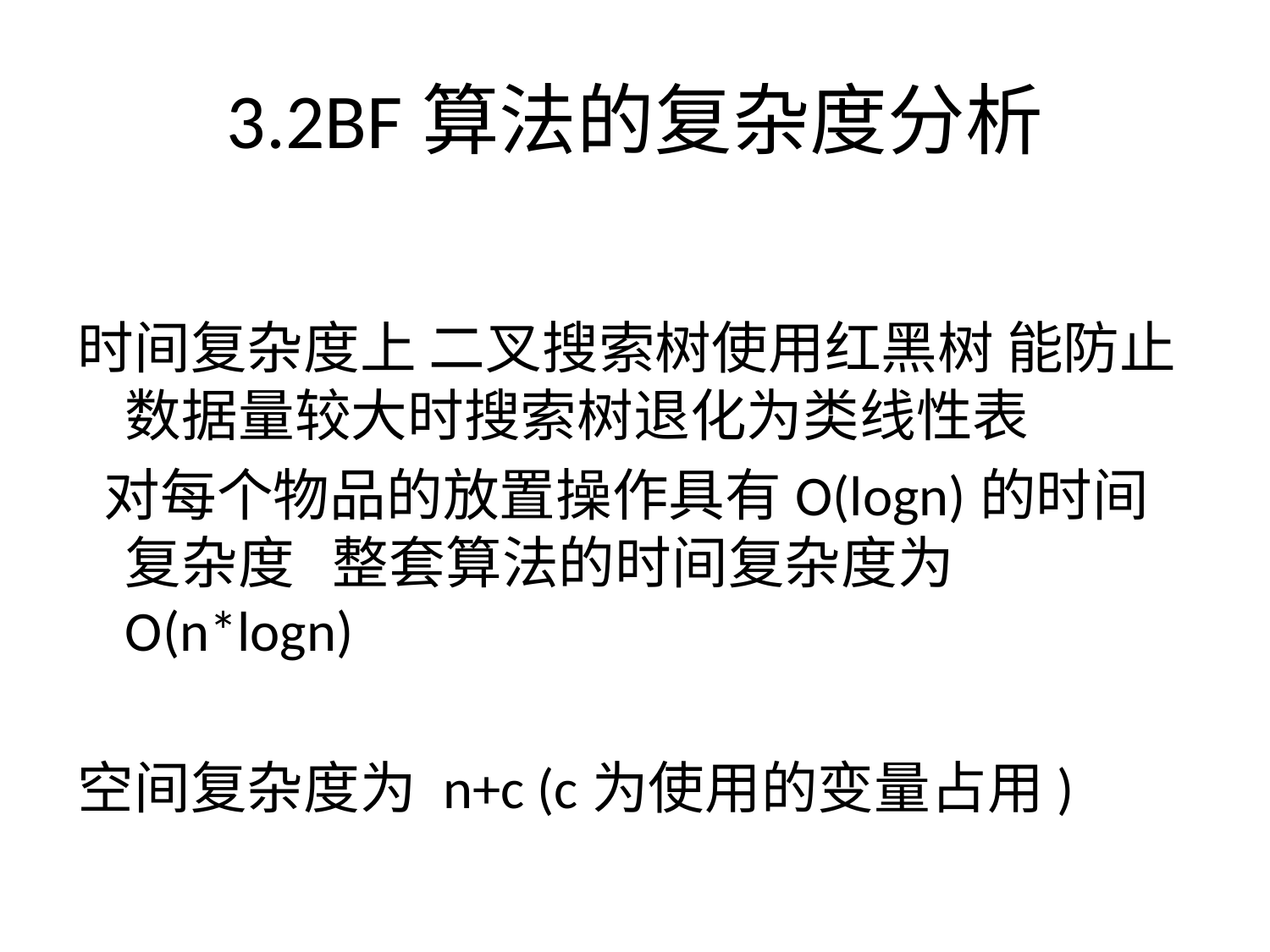

# 3.2BF算法的复杂度分析
时间复杂度上 二叉搜索树使用红黑树 能防止数据量较大时搜索树退化为类线性表
 对每个物品的放置操作具有O(logn)的时间复杂度   整套算法的时间复杂度为O(n*logn)

空间复杂度为 n+c (c为使用的变量占用)